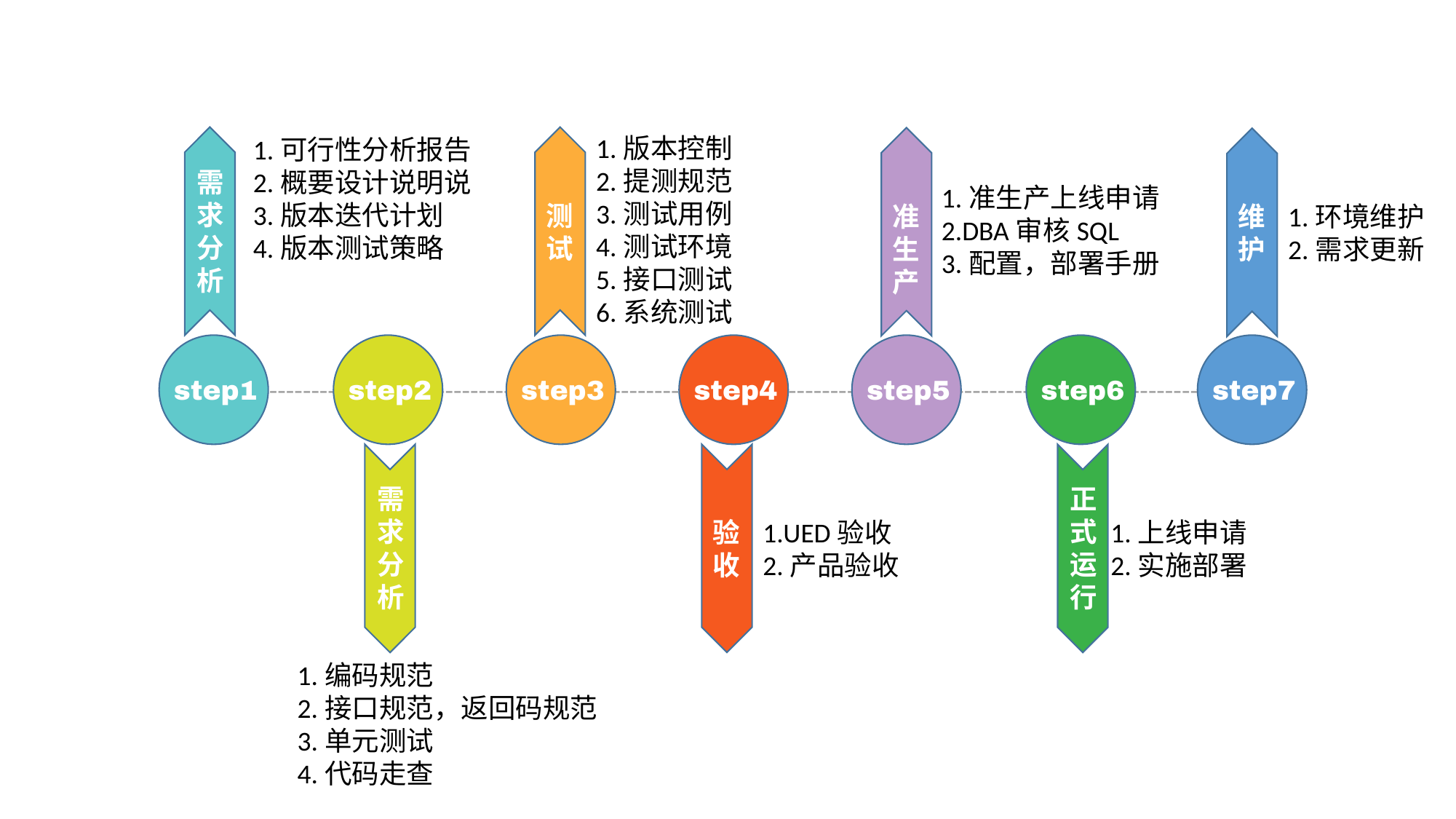

1.版本控制
2.提测规范
3.测试用例
4.测试环境
5.接口测试
6.系统测试
1.可行性分析报告
2.概要设计说明说
3.版本迭代计划
4.版本测试策略
需
求
分
析
1.准生产上线申请
2.DBA审核SQL
3.配置，部署手册
测
试
准
生
产
维
护
1.环境维护
2.需求更新

step1
---------------------------------------------------------------------------------------------------------------
step2
step3
step4
step5
step6
step7
需
求
分
析
正
式
运
行
1.UED验收
2.产品验收
验
收
1.上线申请
2.实施部署

1.编码规范
2.接口规范，返回码规范
3.单元测试
4.代码走查